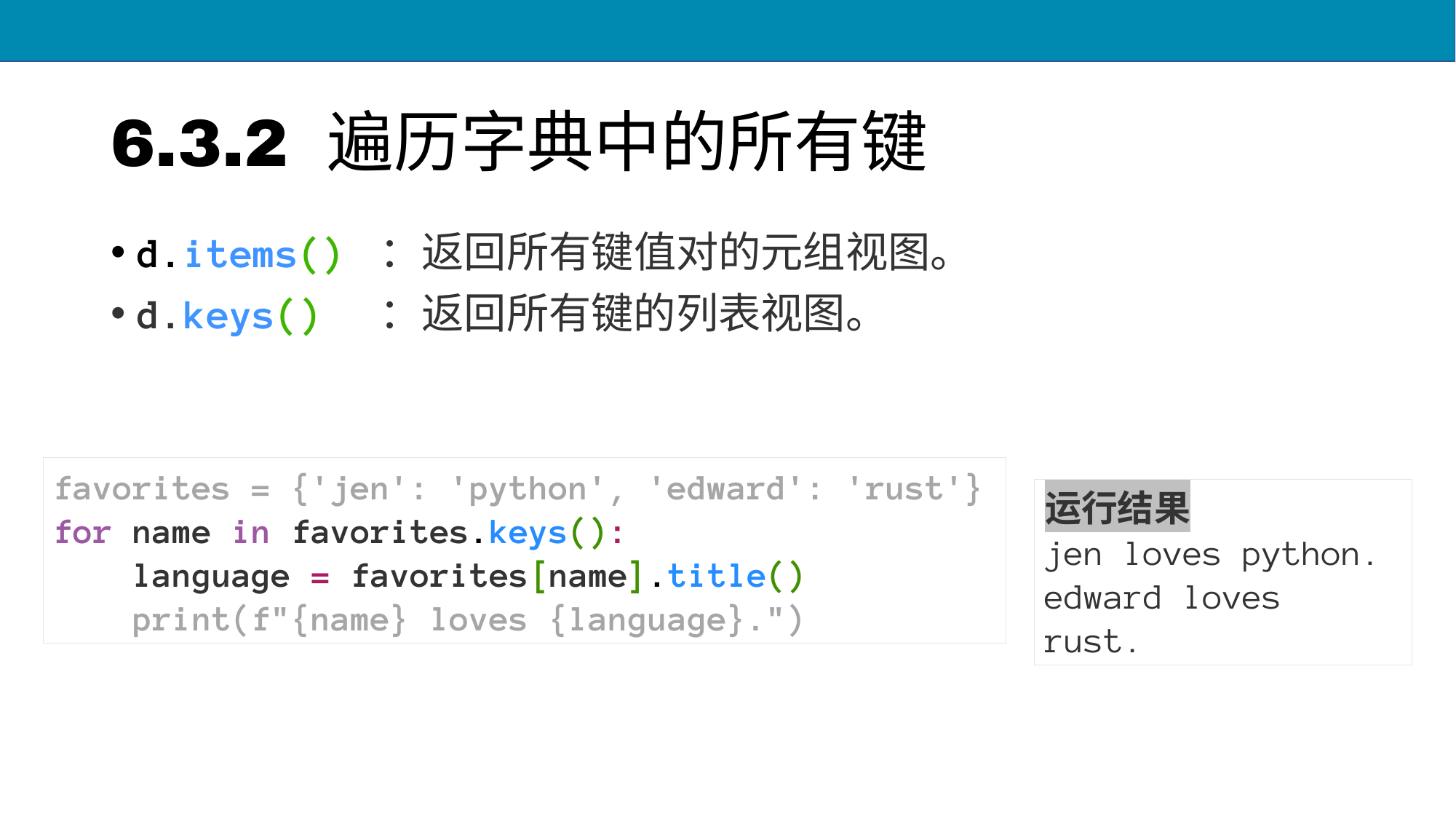

# 6.3.2 遍历字典中的所有键
d.items() ：返回所有键值对的元组视图。
d.keys()  ：返回所有键的列表视图。
favorites = {'jen': 'python', 'edward': 'rust'}
for name in favorites.keys():
    language = favorites[name].title()
    print(f"{name} loves {language}.")
运行结果
jen loves python.
edward loves rust.